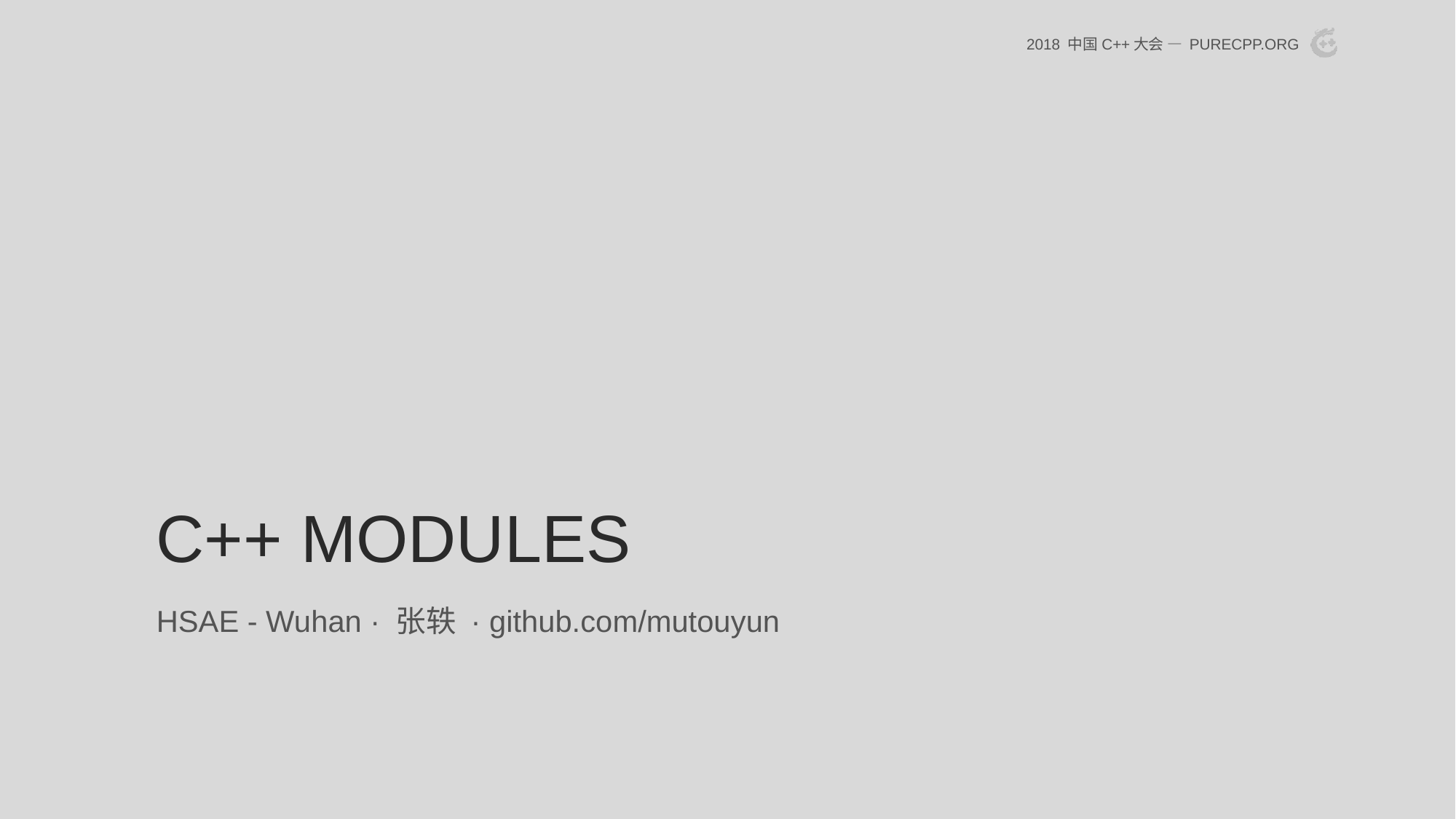

2018 中国C++大会 — purecpp.org
# C++ Modules
HSAE - Wuhan · 张轶 · github.com/mutouyun